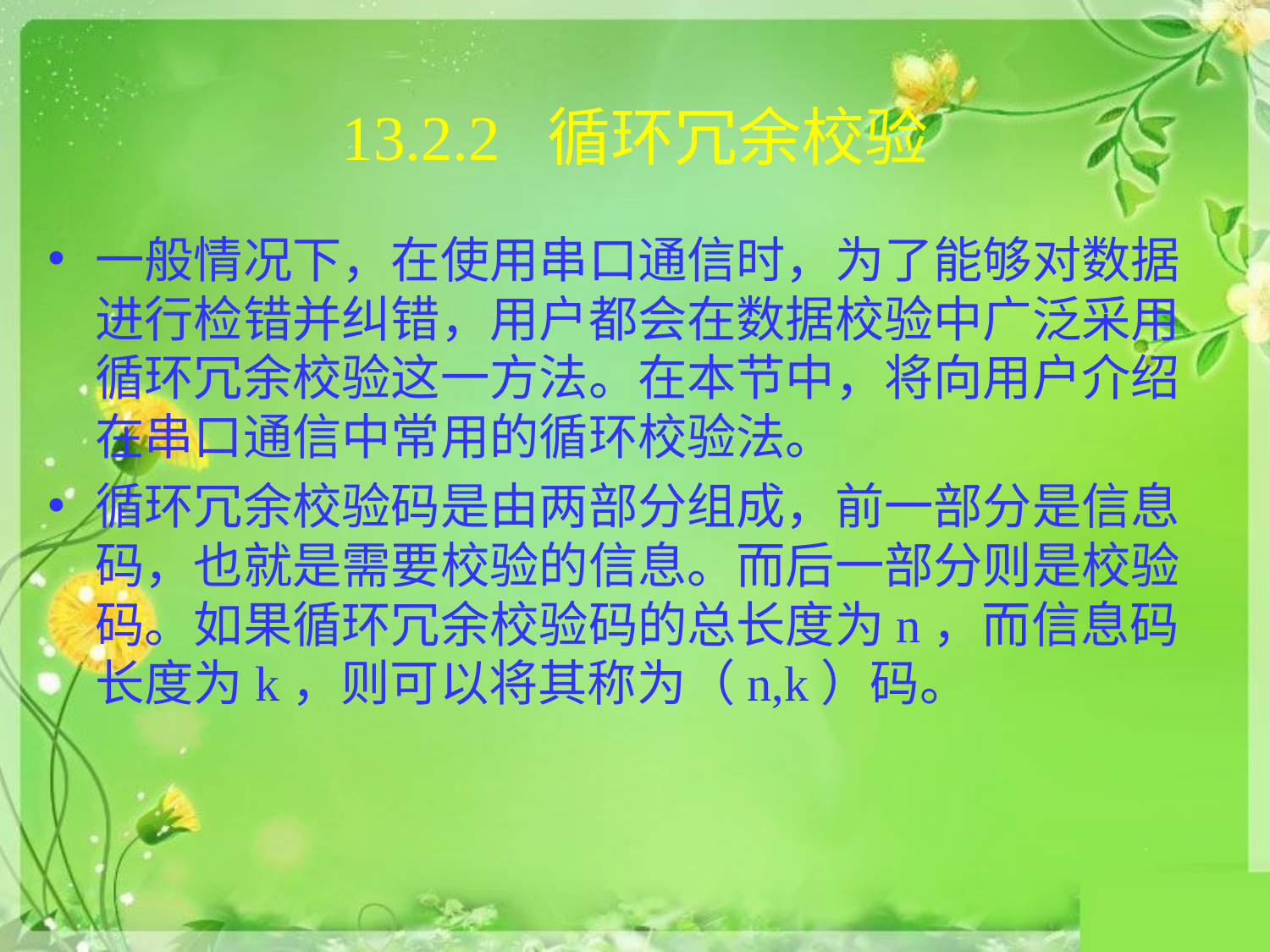

# 13.2.2  循环冗余校验
一般情况下，在使用串口通信时，为了能够对数据进行检错并纠错，用户都会在数据校验中广泛采用循环冗余校验这一方法。在本节中，将向用户介绍在串口通信中常用的循环校验法。
循环冗余校验码是由两部分组成，前一部分是信息码，也就是需要校验的信息。而后一部分则是校验码。如果循环冗余校验码的总长度为n，而信息码长度为k，则可以将其称为（n,k）码。